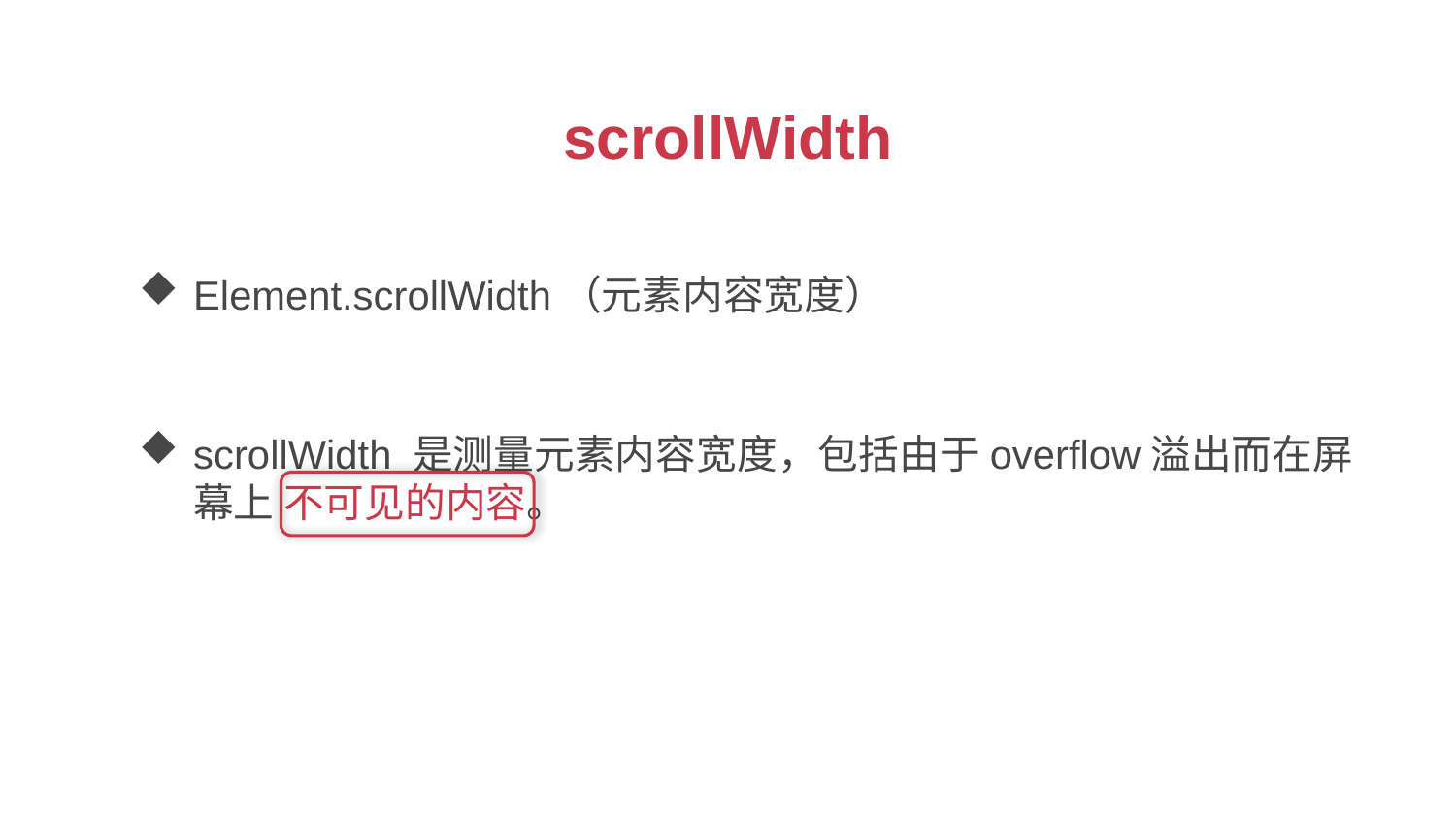

scrollWidth
Element.scrollWidth（元素内容宽度）
scrollWidth 是测量元素内容宽度，包括由于overflow溢出而在屏幕上 不可见的内容。